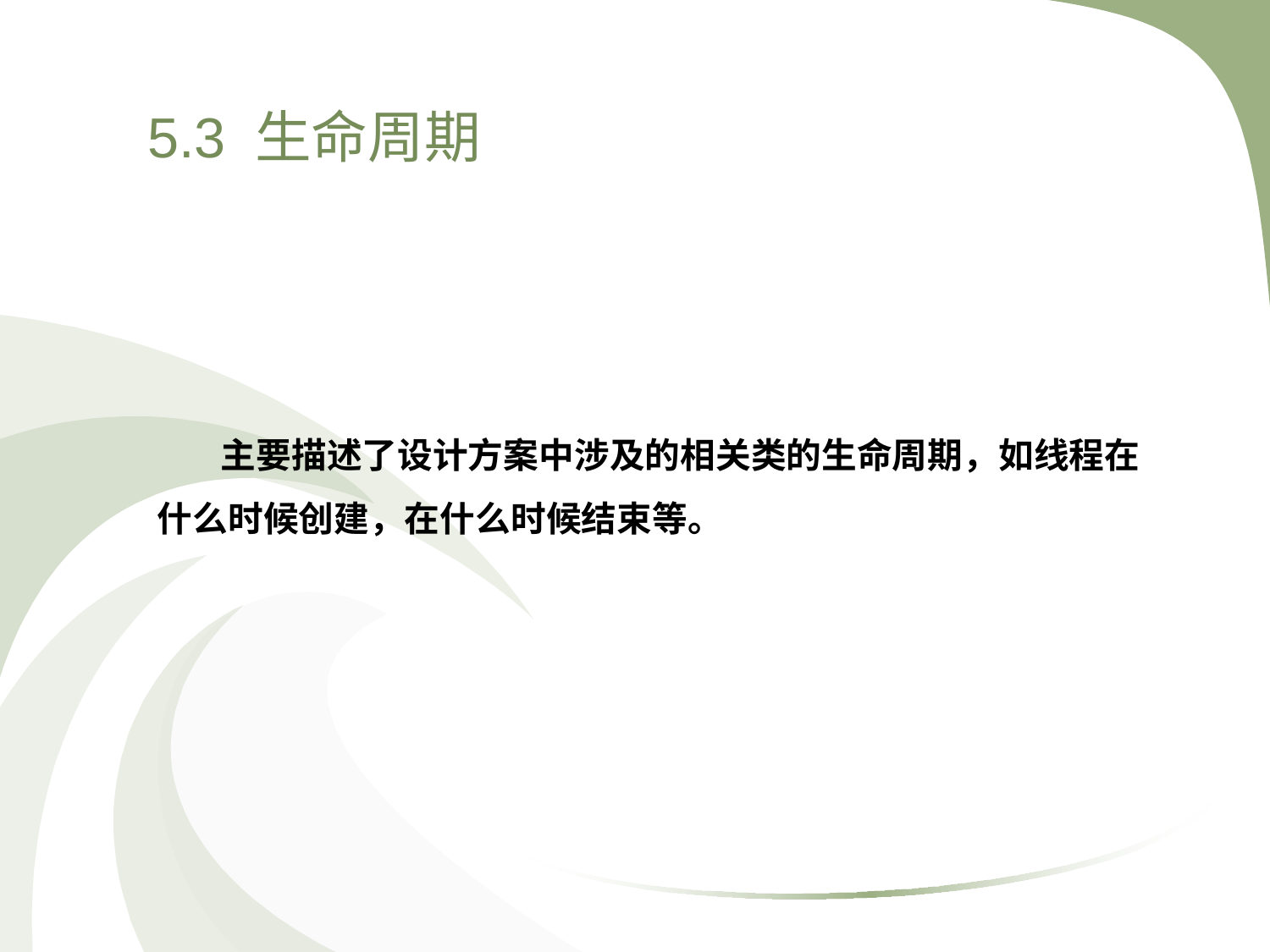

5.3 生命周期
主要描述了设计方案中涉及的相关类的生命周期，如线程在什么时候创建，在什么时候结束等。